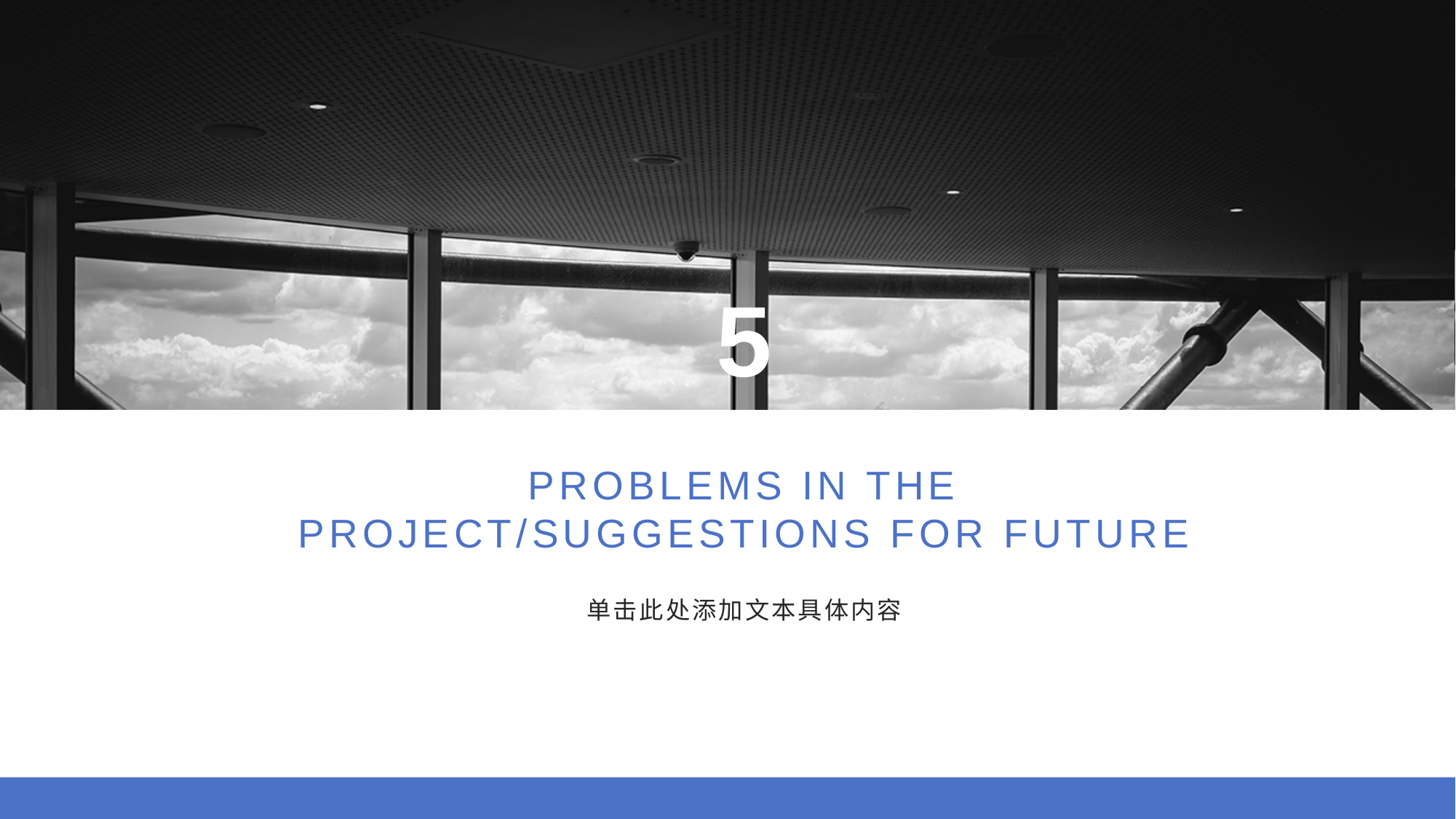

5
# PROBLEMS IN THE PROJECT/SUGGESTIONS FOR FUTURE
单击此处添加文本具体内容